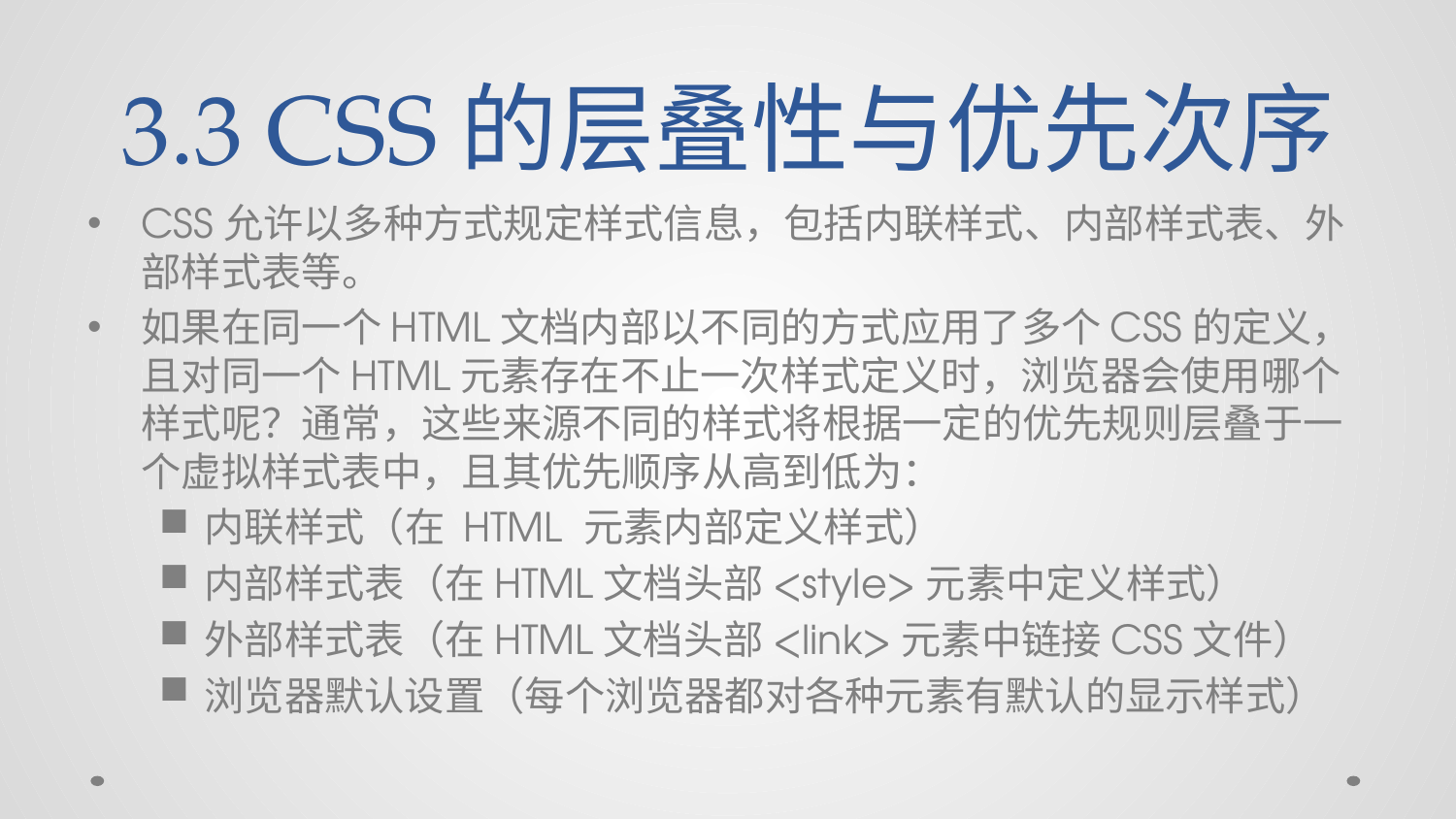

# 3.3 CSS的层叠性与优先次序
CSS允许以多种方式规定样式信息，包括内联样式、内部样式表、外部样式表等。
如果在同一个HTML文档内部以不同的方式应用了多个CSS的定义，且对同一个HTML元素存在不止一次样式定义时，浏览器会使用哪个样式呢？通常，这些来源不同的样式将根据一定的优先规则层叠于一个虚拟样式表中，且其优先顺序从高到低为：
内联样式（在 HTML 元素内部定义样式）
内部样式表（在HTML文档头部<style>元素中定义样式）
外部样式表（在HTML文档头部<link>元素中链接CSS文件）
浏览器默认设置（每个浏览器都对各种元素有默认的显示样式）